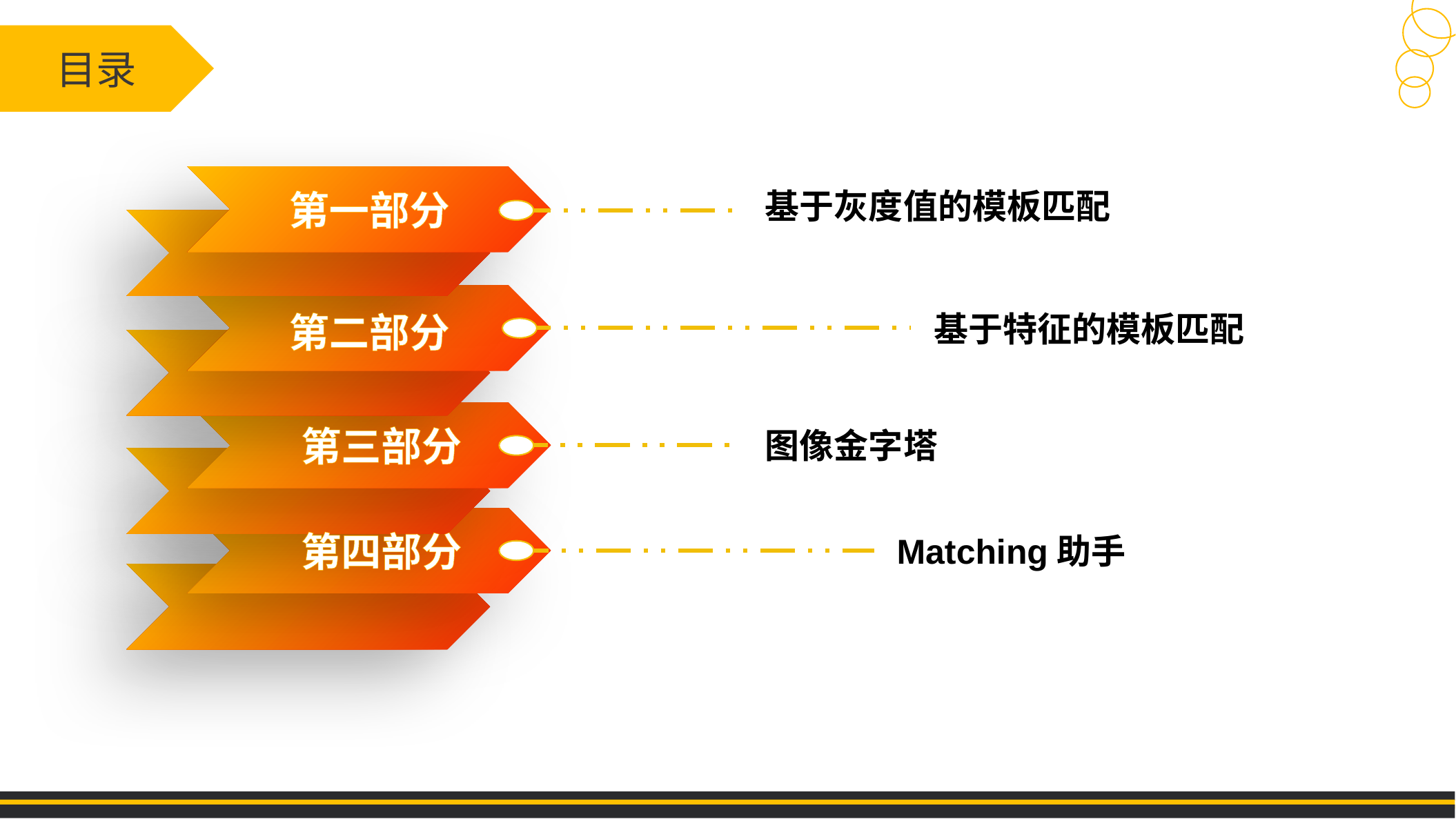

目录

基于灰度值的模板匹配
第一部分

第二部分
基于特征的模板匹配

第三部分
图像金字塔

第四部分
Matching助手